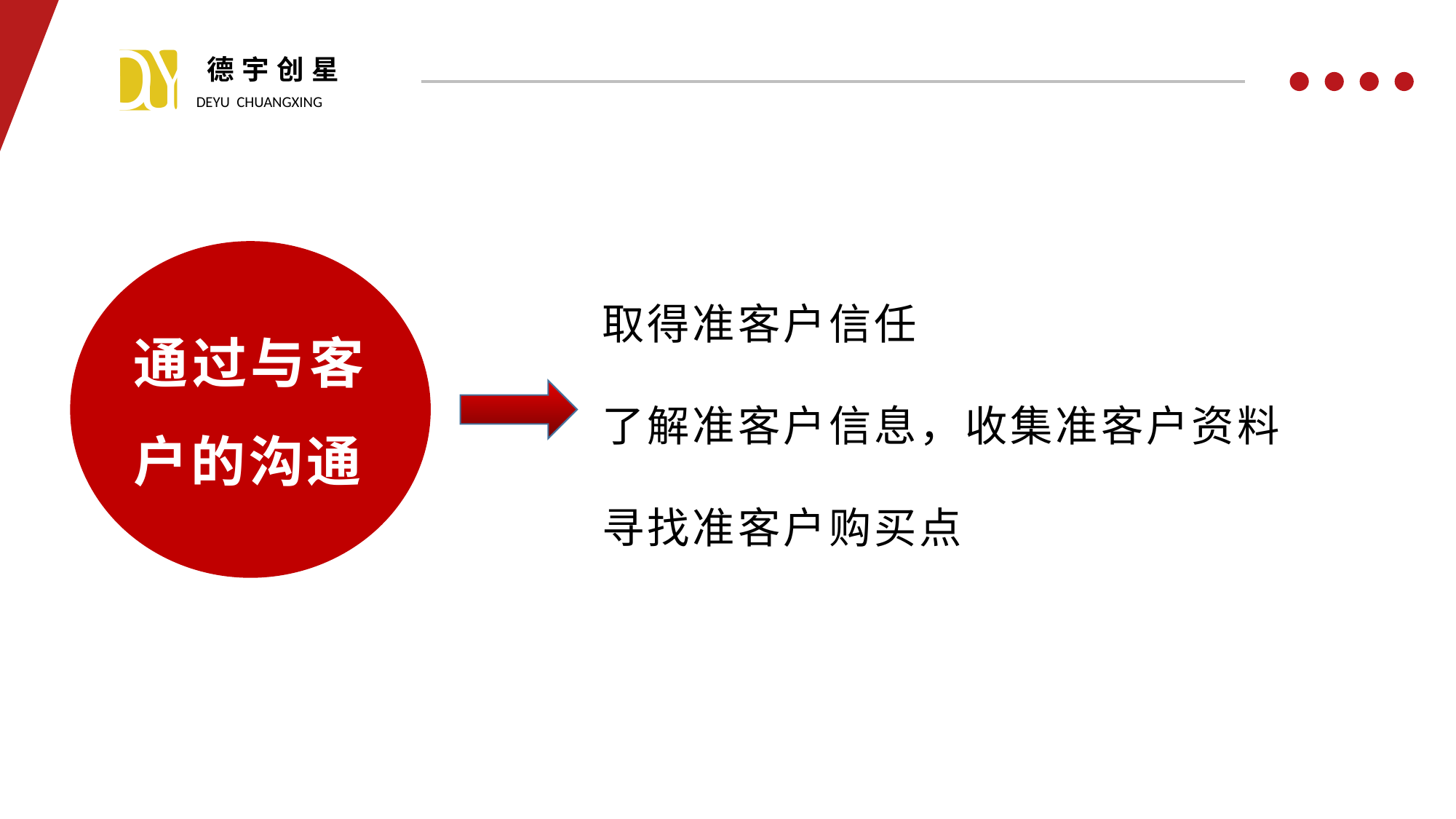

通过与客户的沟通
取得准客户信任
了解准客户信息，收集准客户资料
寻找准客户购买点